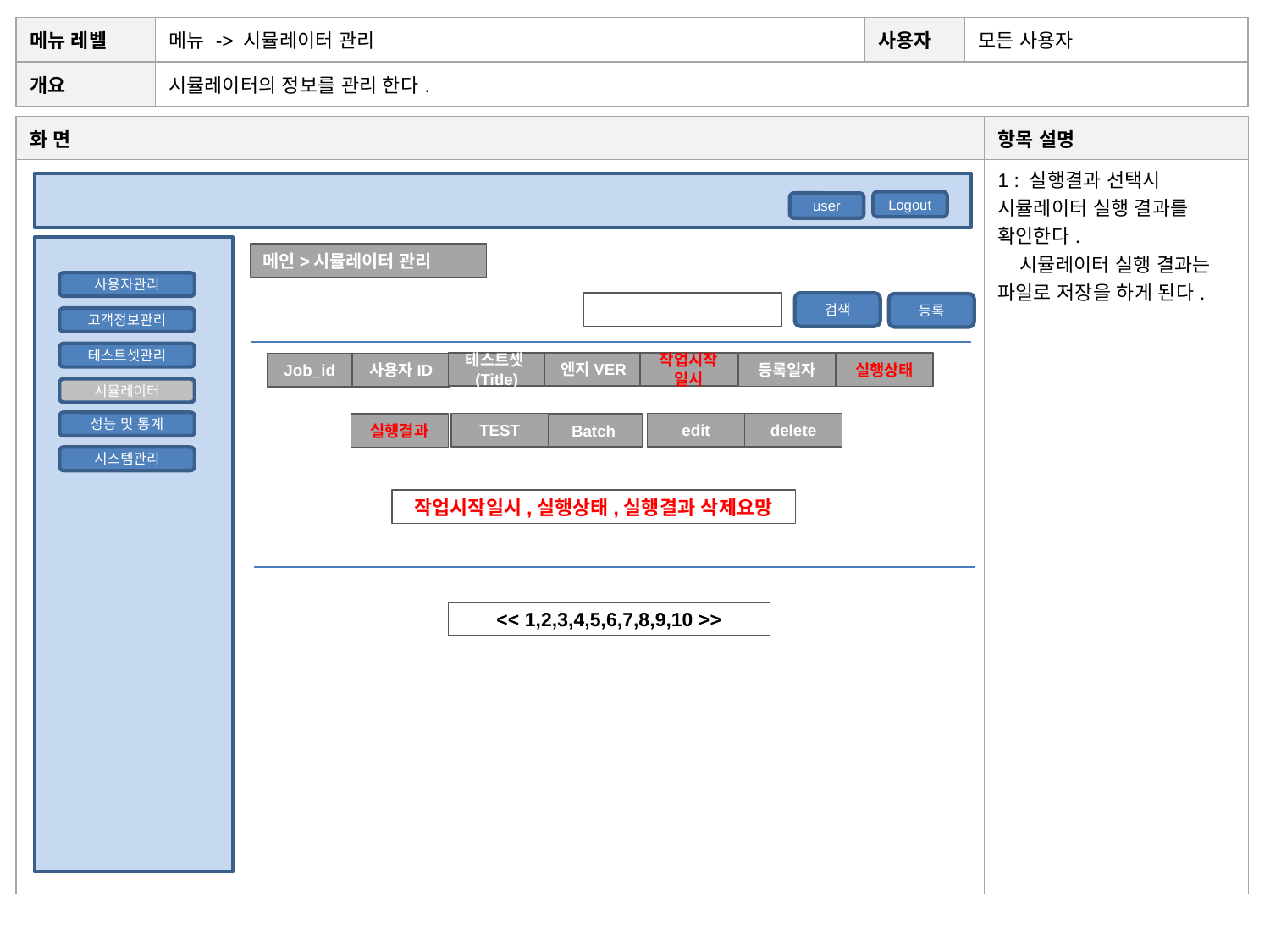

| 메뉴 레벨 | 메뉴 -> 시뮬레이터 관리 | 사용자 | 모든 사용자 |
| --- | --- | --- | --- |
| 개요 | 시뮬레이터의 정보를 관리 한다. |  |  |
| 화 면 | 항목 설명 |
| --- | --- |
|  | 1 : 실행결과 선택시 시뮬레이터 실행 결과를 확인한다. 시뮬레이터 실행 결과는 파일로 저장을 하게 된다. |

Logout
user

메인>시뮬레이터 관리
사용자관리
검색
검색
등록
고객정보관리
테스트셋관리
작업시작일시
테스트셋(Title)
엔지VER
등록일자
실행상태
사용자ID
Job_id
시뮬레이터
성능 및 통계
TEST
edit
delete
Batch
실행결과
시스템관리
작업시작일시,실행상태,실행결과 삭제요망
<< 1,2,3,4,5,6,7,8,9,10 >>